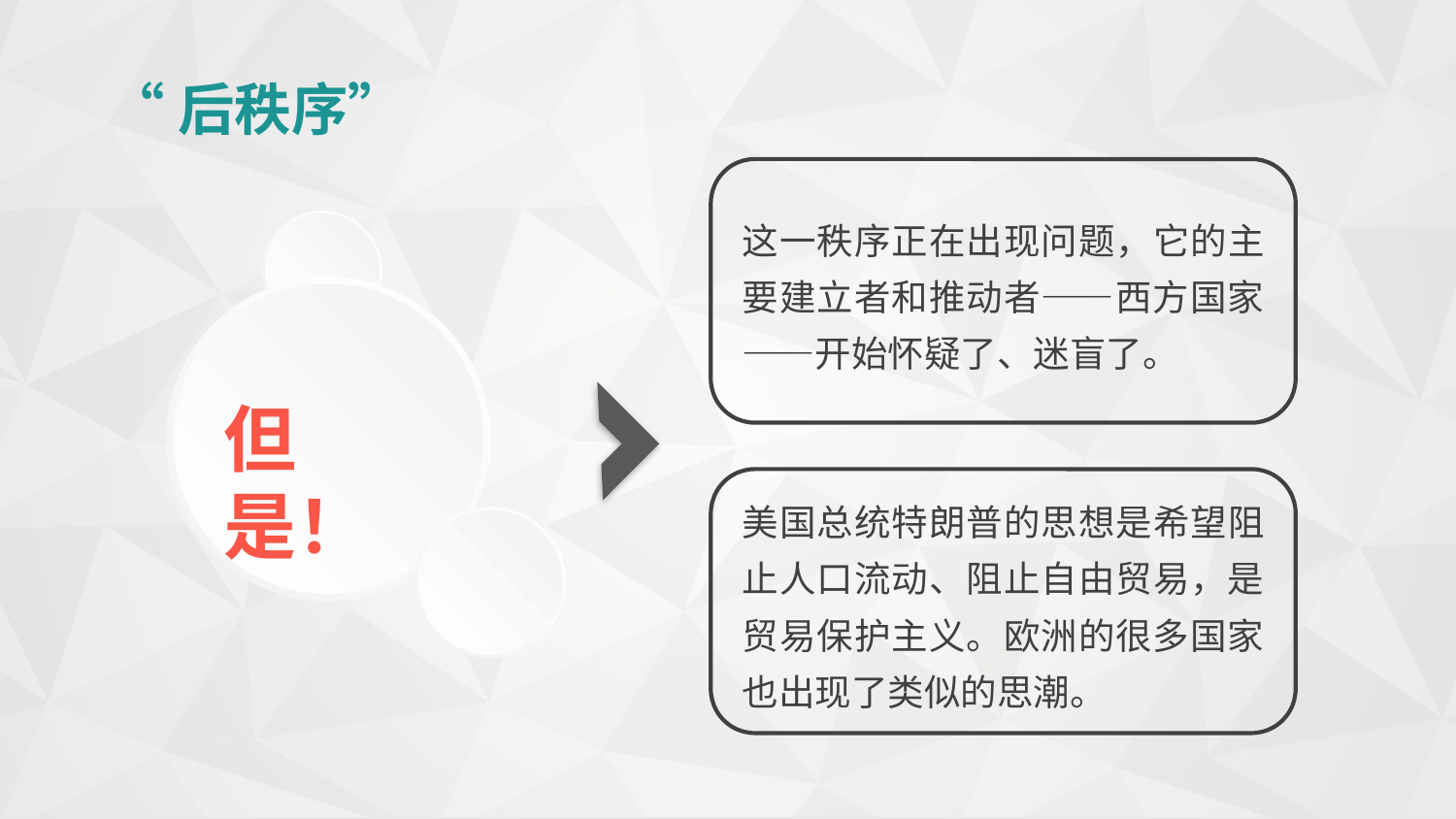

“后秩序”

这一秩序正在出现问题，它的主要建立者和推动者——西方国家——开始怀疑了、迷盲了。

但是！

美国总统特朗普的思想是希望阻止人口流动、阻止自由贸易，是贸易保护主义。欧洲的很多国家也出现了类似的思潮。